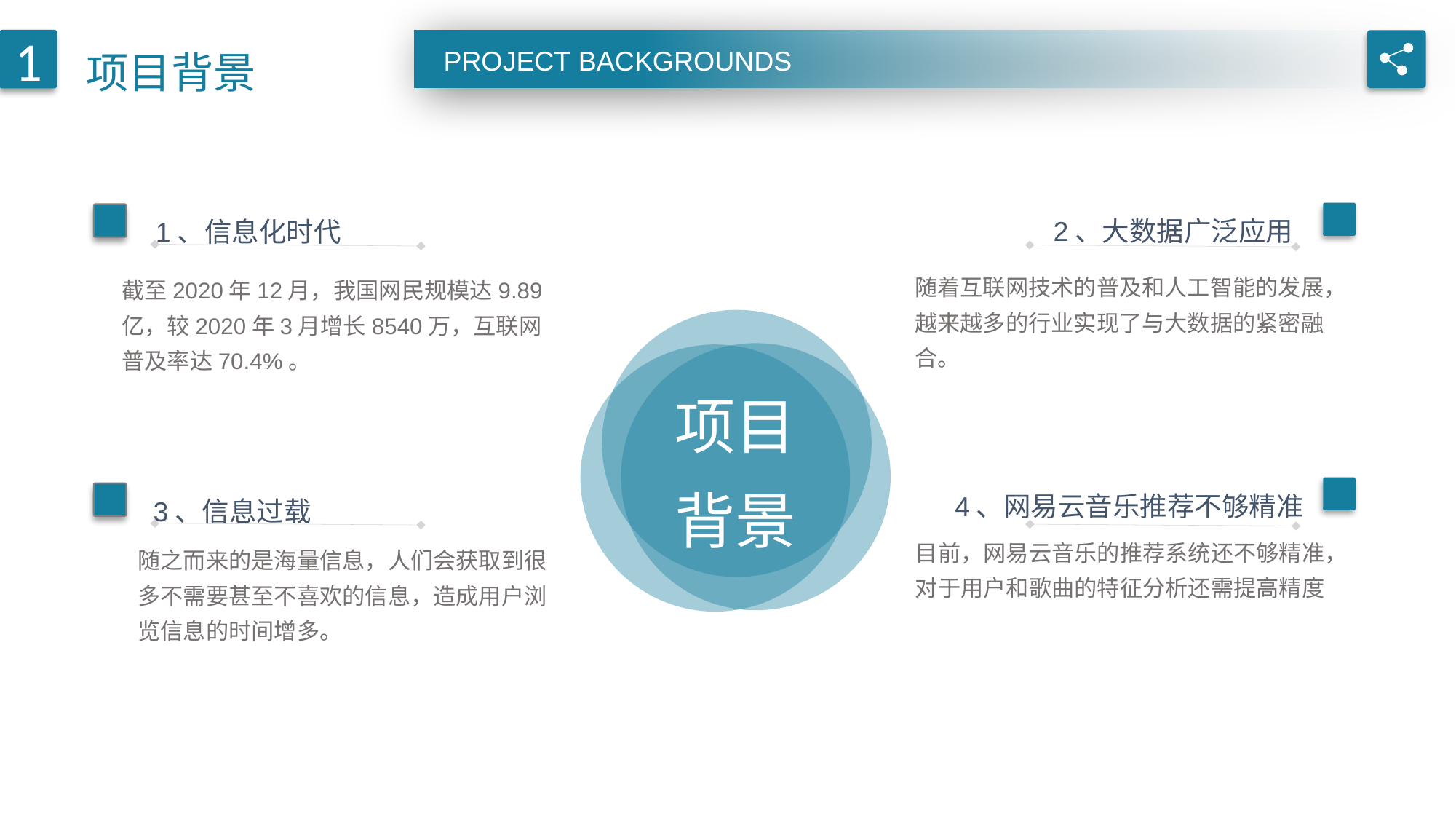

项目背景
1

PROJECT BACKGROUNDS

2、大数据广泛应用

1、信息化时代

随着互联网技术的普及和人工智能的发展，越来越多的行业实现了与大数据的紧密融合。
截至2020年12月，我国网民规模达9.89亿，较2020年3月增长8540万，互联网普及率达70.4%。

项目背景
4、网易云音乐推荐不够精准

3、信息过载

目前，网易云音乐的推荐系统还不够精准，对于用户和歌曲的特征分析还需提高精度
随之而来的是海量信息，人们会获取到很多不需要甚至不喜欢的信息，造成用户浏览信息的时间增多。